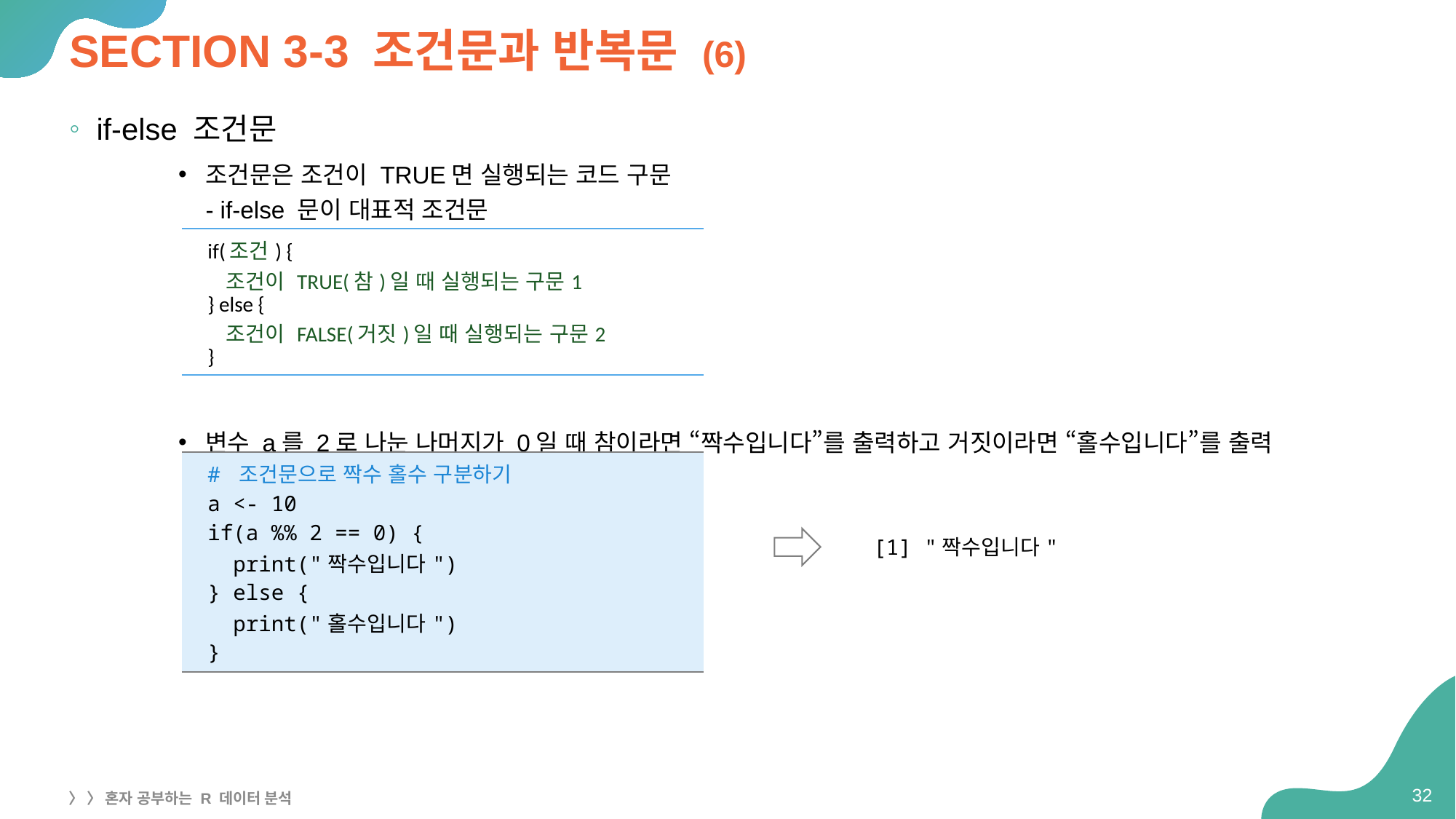

# SECTION 3-3 조건문과 반복문 (6)
if-else 조건문
조건문은 조건이 TRUE면 실행되는 코드 구문
- if-else 문이 대표적 조건문

변수 a를 2로 나눈 나머지가 0일 때 참이라면 “짝수입니다”를 출력하고 거짓이라면 “홀수입니다”를 출력
| if(조건) { 조건이 TRUE(참)일 때 실행되는 구문1 } else { 조건이 FALSE(거짓)일 때 실행되는 구문2 } |
| --- |
| # 조건문으로 짝수 홀수 구분하기 a <- 10 if(a %% 2 == 0) { print("짝수입니다") } else { print("홀수입니다") } |
| --- |

[1] "짝수입니다"
32
〉 〉 혼자 공부하는 R 데이터 분석